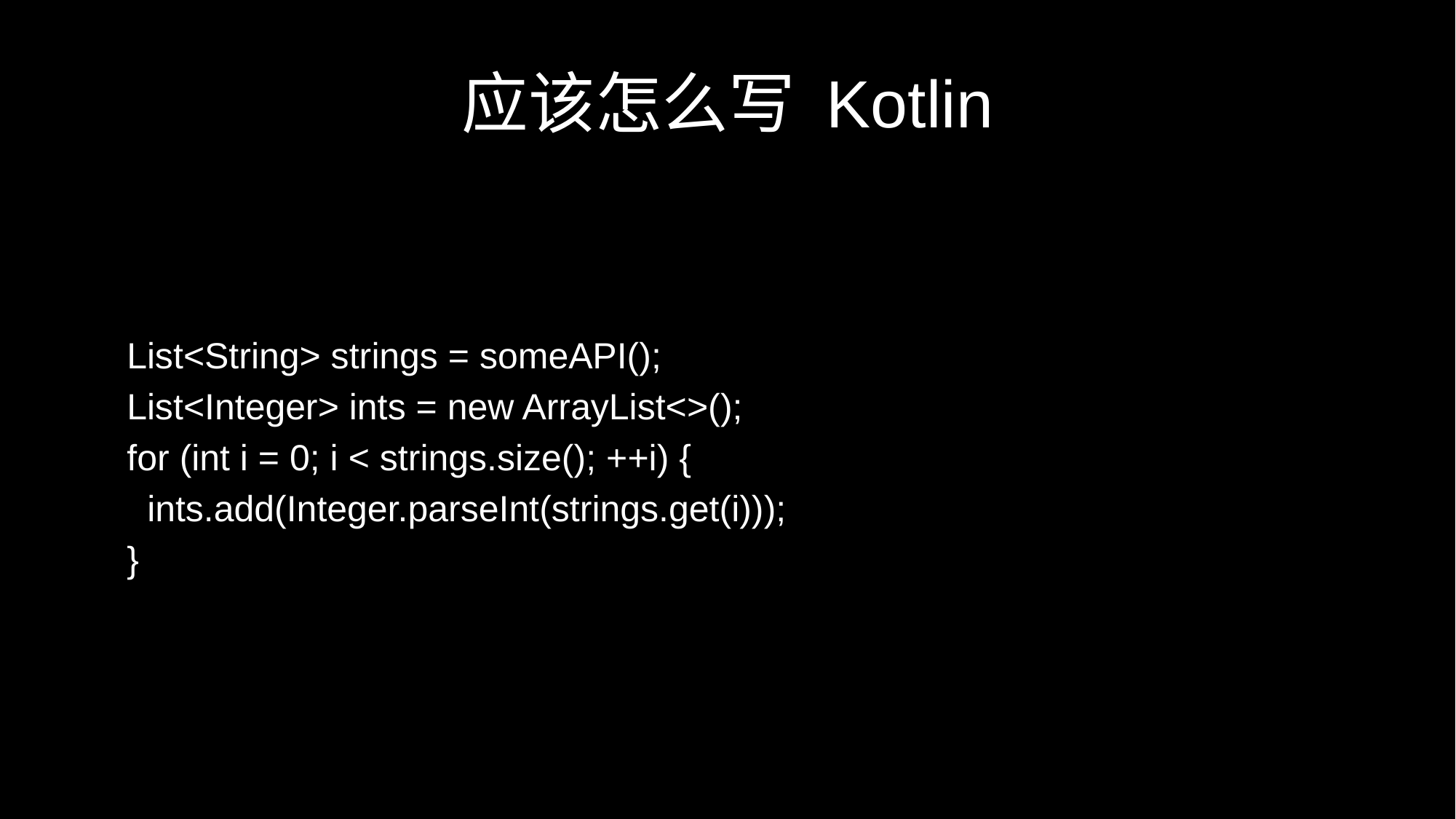

# 应该怎么写 Kotlin
List<String> strings = someAPI();
List<Integer> ints = new ArrayList<>();
for (int i = 0; i < strings.size(); ++i) {
  ints.add(Integer.parseInt(strings.get(i)));
}